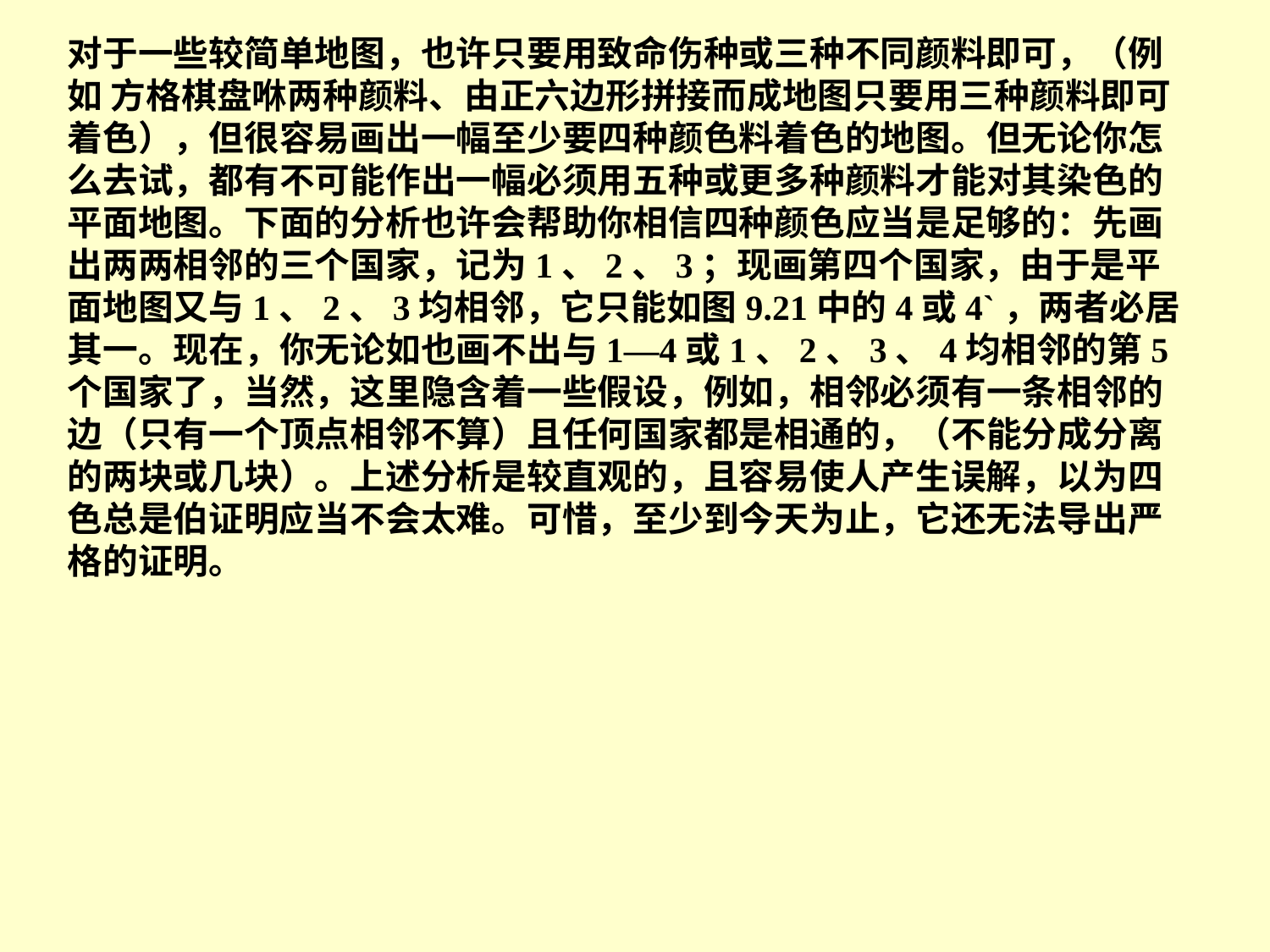

对于一些较简单地图，也许只要用致命伤种或三种不同颜料即可，（例如 方格棋盘咻两种颜料、由正六边形拼接而成地图只要用三种颜料即可着色），但很容易画出一幅至少要四种颜色料着色的地图。但无论你怎么去试，都有不可能作出一幅必须用五种或更多种颜料才能对其染色的平面地图。下面的分析也许会帮助你相信四种颜色应当是足够的：先画出两两相邻的三个国家，记为1、2、3；现画第四个国家，由于是平面地图又与1、2、3均相邻，它只能如图9.21中的4或4`，两者必居其一。现在，你无论如也画不出与1—4或1、2、3、4均相邻的第5个国家了，当然，这里隐含着一些假设，例如，相邻必须有一条相邻的边（只有一个顶点相邻不算）且任何国家都是相通的，（不能分成分离的两块或几块）。上述分析是较直观的，且容易使人产生误解，以为四色总是伯证明应当不会太难。可惜，至少到今天为止，它还无法导出严格的证明。